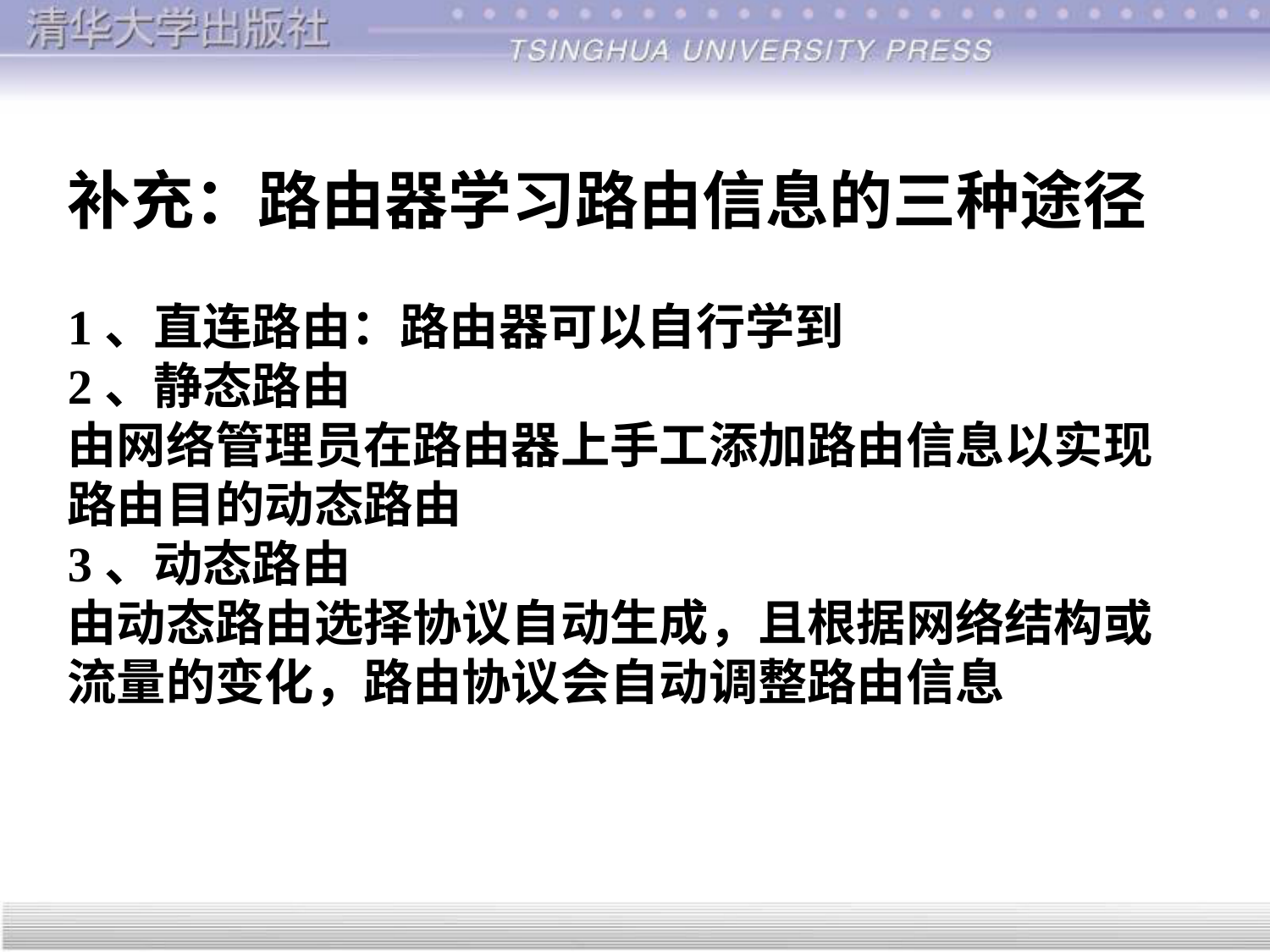

# 补充：路由器学习路由信息的三种途径 1、直连路由：路由器可以自行学到 2、静态路由 由网络管理员在路由器上手工添加路由信息以实现路由目的动态路由 3、动态路由 由动态路由选择协议自动生成，且根据网络结构或流量的变化，路由协议会自动调整路由信息